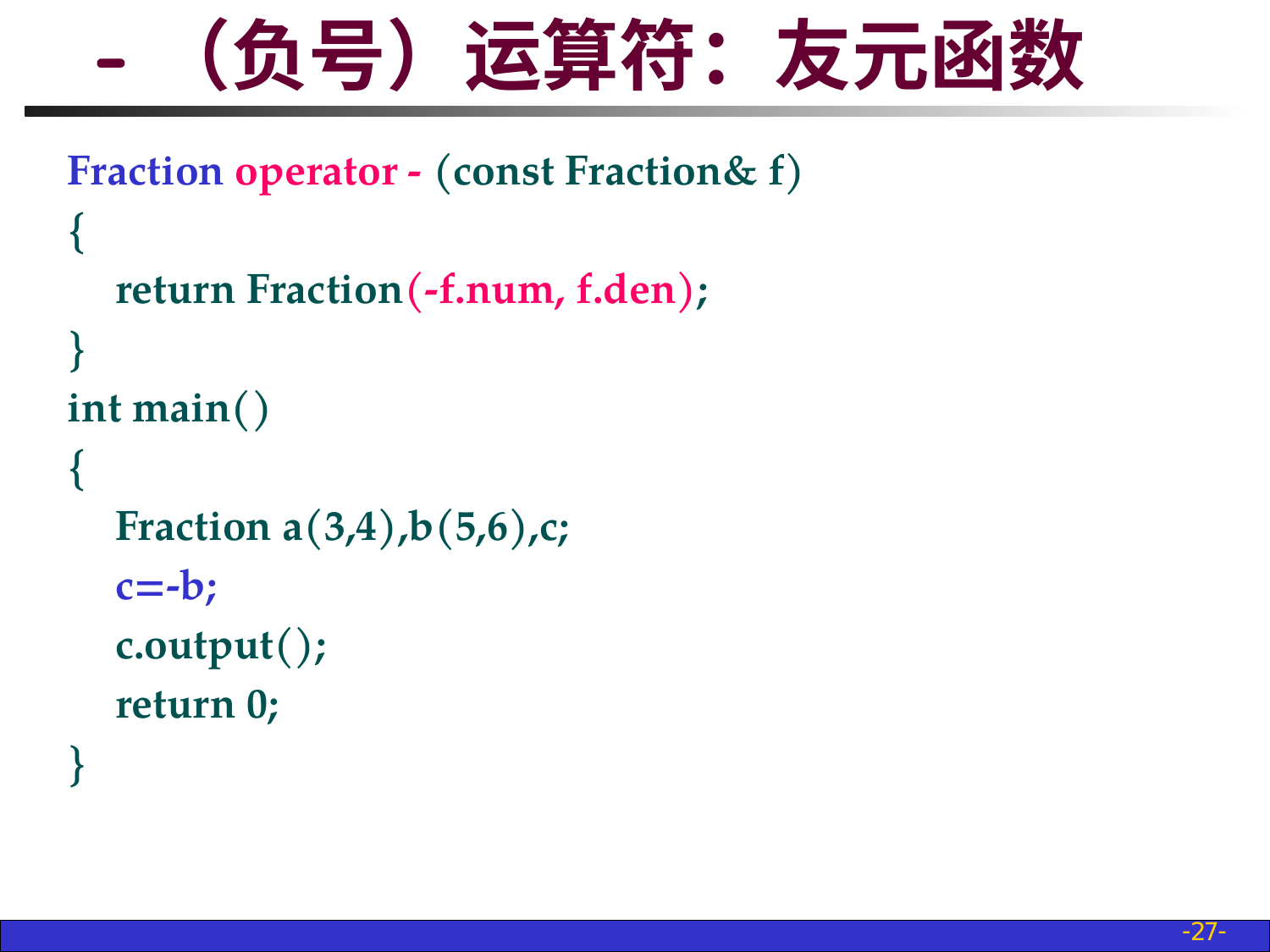

# -（负号）运算符：友元函数
Fraction operator - (const Fraction& f)
{
	return Fraction(-f.num, f.den);
}
int main()
{
	Fraction a(3,4),b(5,6),c;
	c=-b;
	c.output();
	return 0;
}
-27-